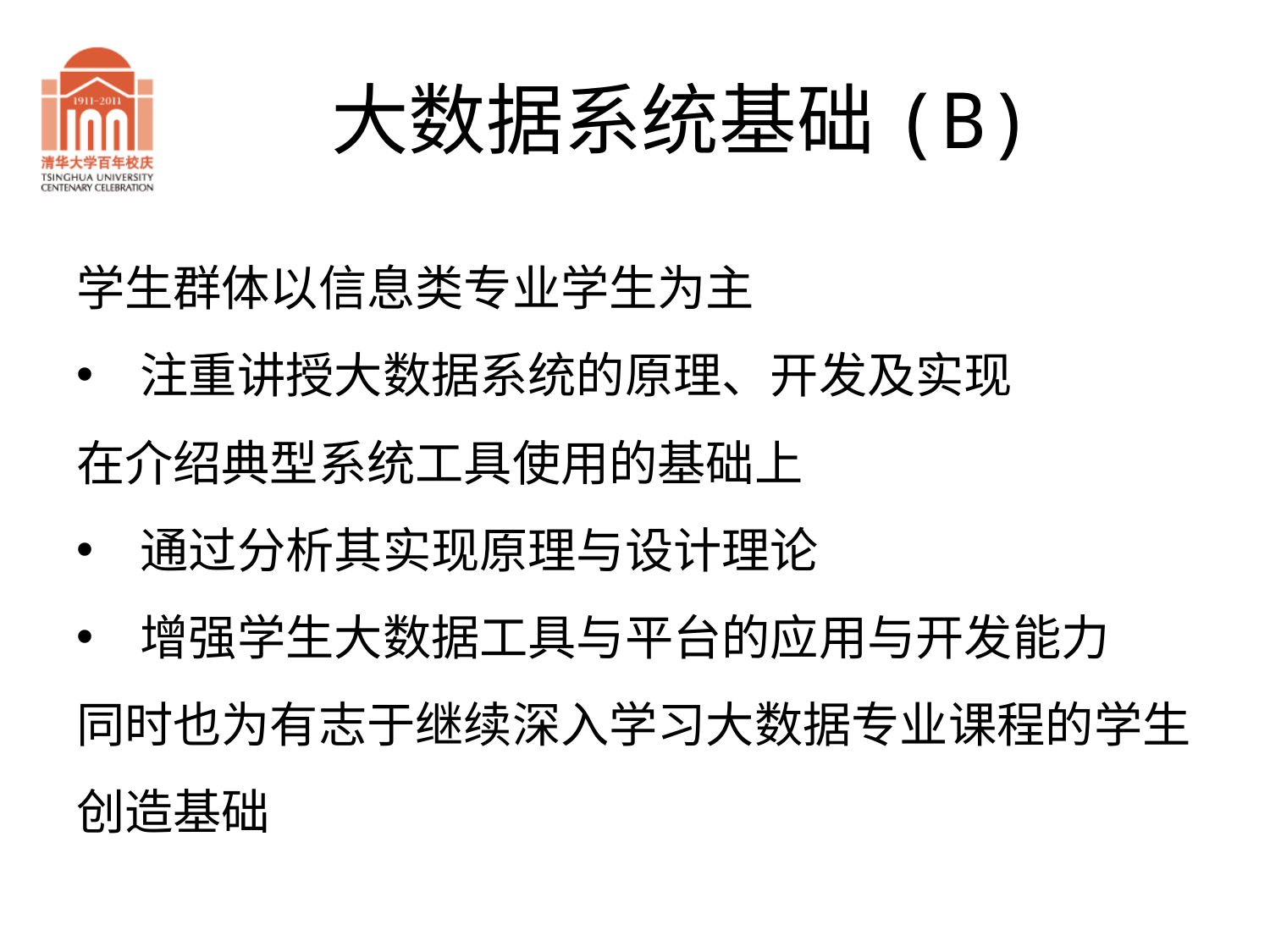

# 大数据系统基础(B)
学生群体以信息类专业学生为主
注重讲授大数据系统的原理、开发及实现
在介绍典型系统工具使用的基础上
通过分析其实现原理与设计理论
增强学生大数据工具与平台的应用与开发能力
同时也为有志于继续深入学习大数据专业课程的学生创造基础